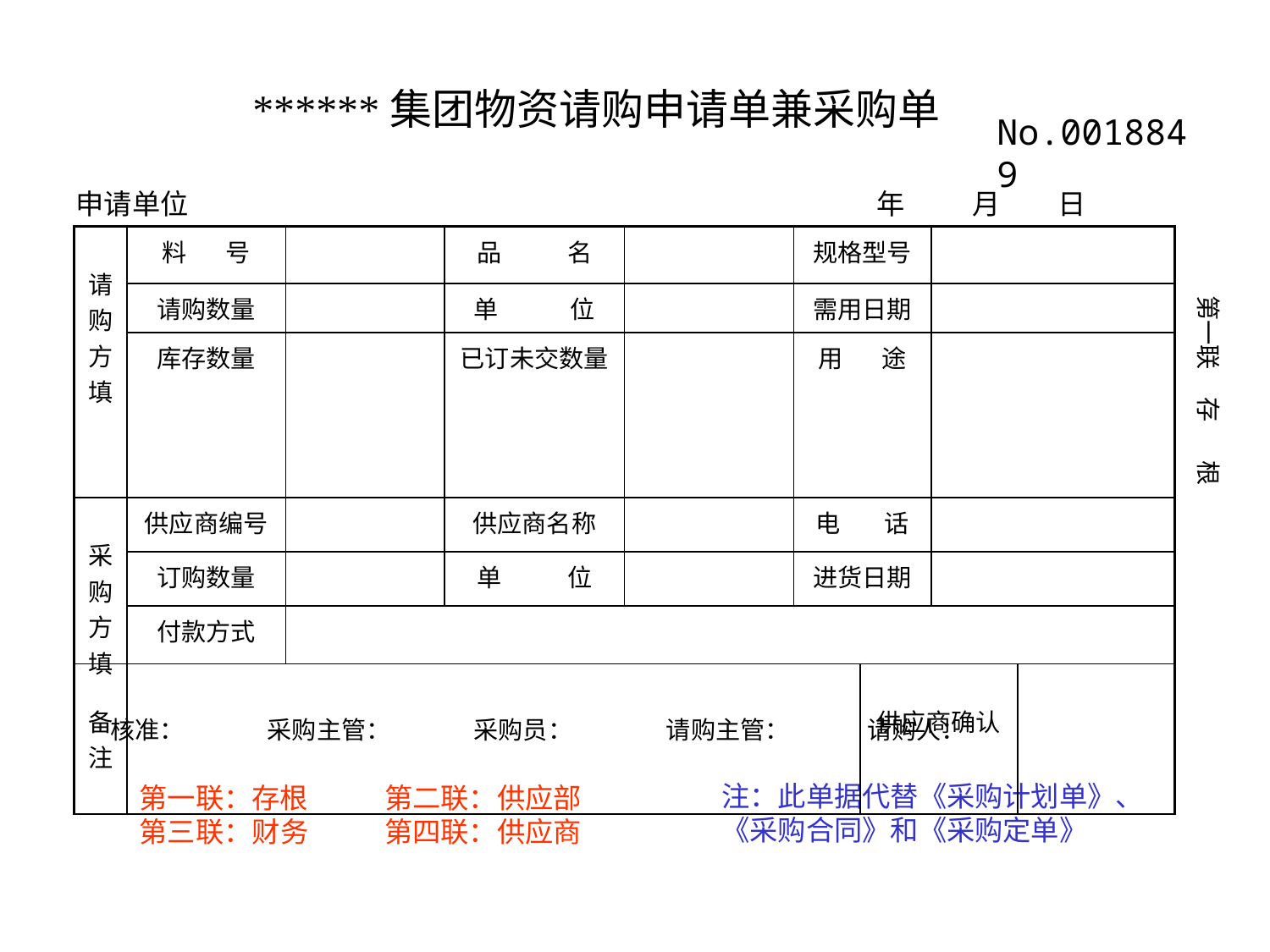

******集团物资请购申请单兼采购单
No.0018849
申请单位                                                                                                             年          月         日
| 请购方填 | 料 号 |  | 品 名 |  | 规格型号 |  |  |  |
| --- | --- | --- | --- | --- | --- | --- | --- | --- |
|  | 请购数量 |  | 单 位 |  | 需用日期 |  |  |  |
|  | 库存数量 |  | 已订未交数量 |  | 用 途 |  |  |  |
| 采购方填 | 供应商编号 |  | 供应商名称 |  | 电 话 |  |  |  |
|  | 订购数量 |  | 单 位 |  | 进货日期 |  |  |  |
|  | 付款方式 |  |  |  |  |  |  |  |
| 备注 |  |  |  |  |  | 供应商确认 |  |  |
第一联     存       根
核准：               采购主管：               采购员：                 请购主管：              请购人：
注：此单据代替《采购计划单》、 《采购合同》和《采购定单》
第一联：存根            第二联：供应部    第三联：财务            第四联：供应商
141